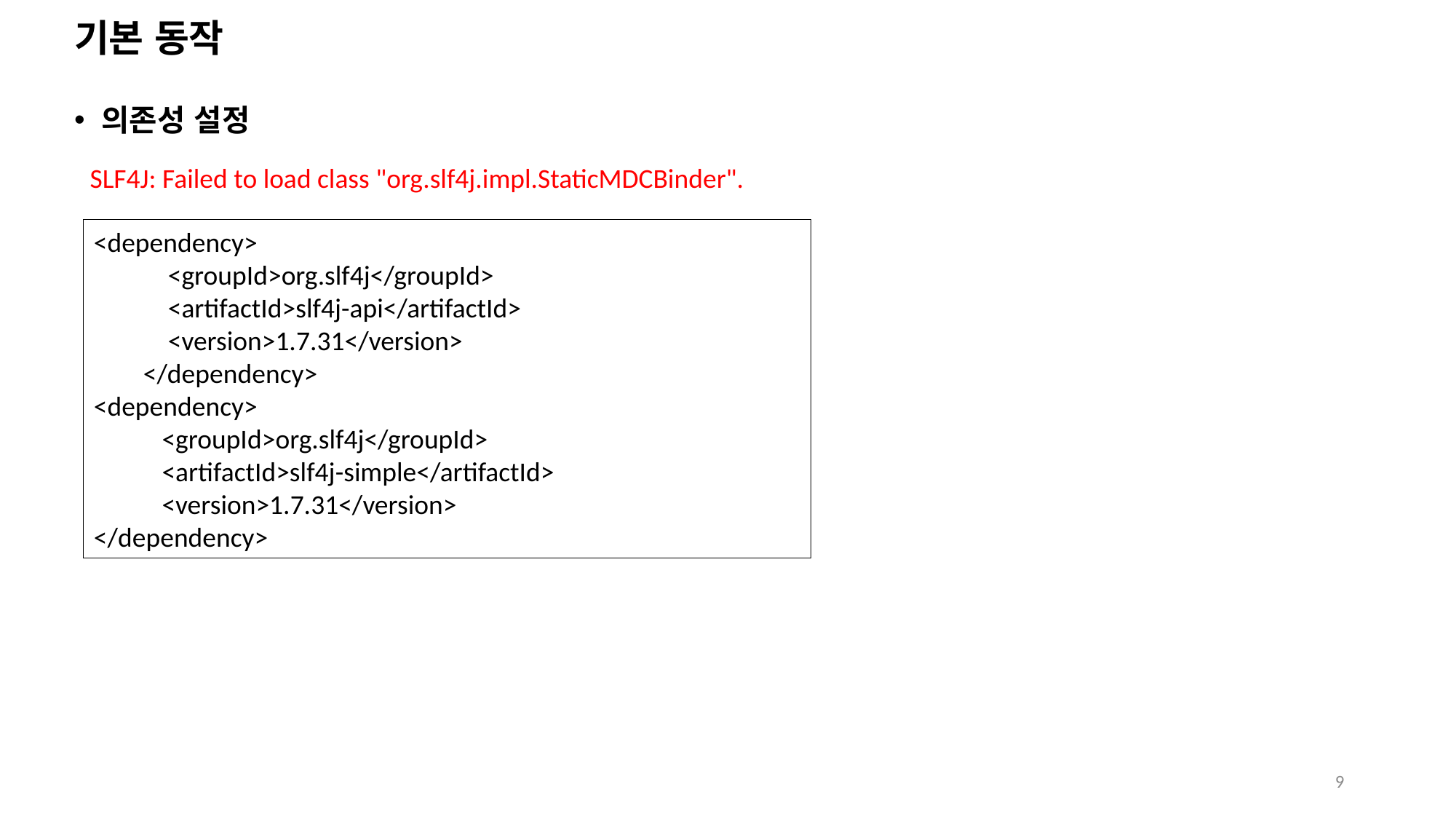

# 기본 동작
의존성 설정
SLF4J: Failed to load class "org.slf4j.impl.StaticMDCBinder".
<dependency>
            <groupId>org.slf4j</groupId>
            <artifactId>slf4j-api</artifactId>
            <version>1.7.31</version>
        </dependency>
<dependency>
           <groupId>org.slf4j</groupId>
           <artifactId>slf4j-simple</artifactId>
           <version>1.7.31</version>
</dependency>
9